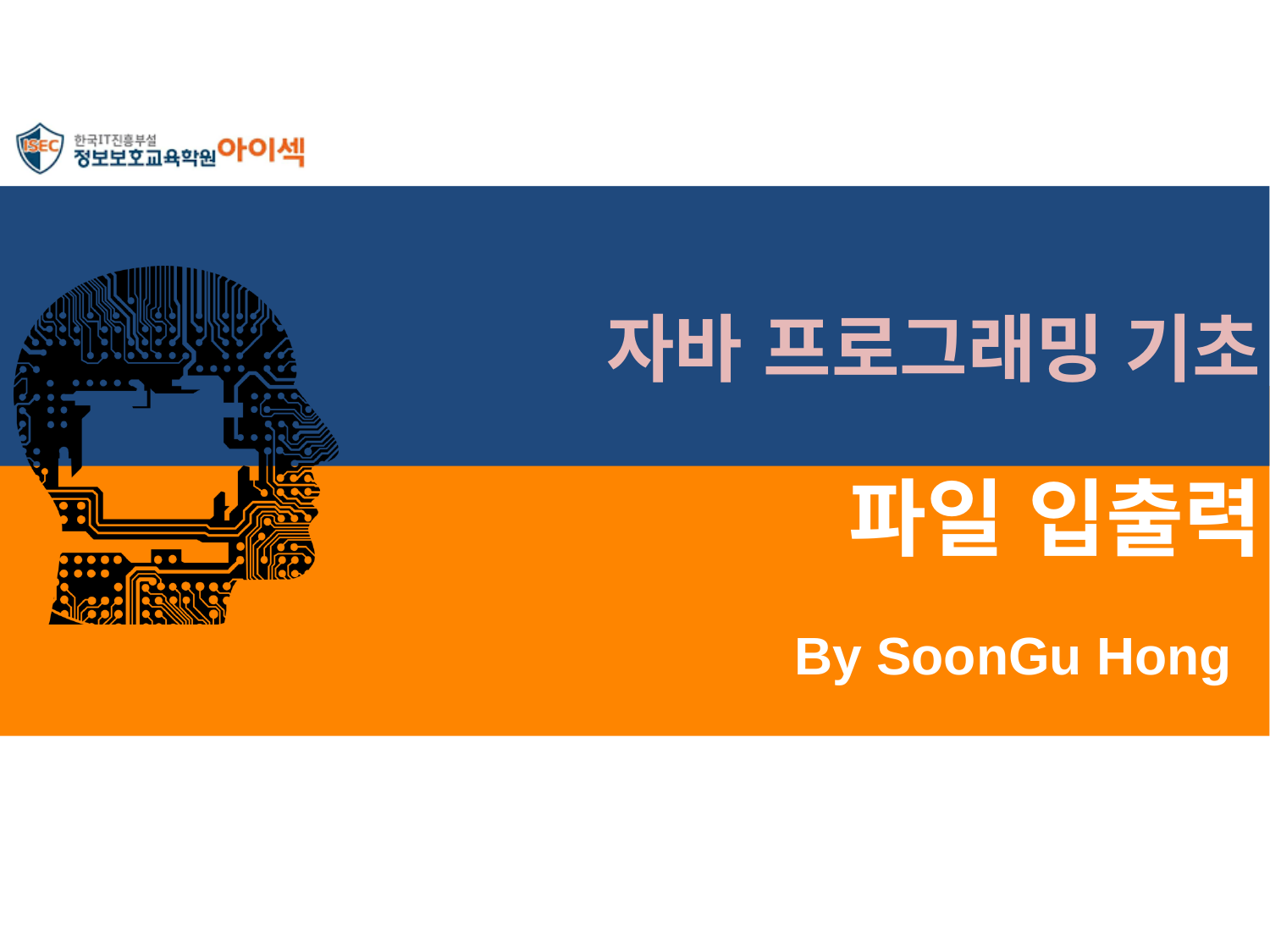

자바 프로그래밍 기초
# 파일 입출력
By SoonGu Hong